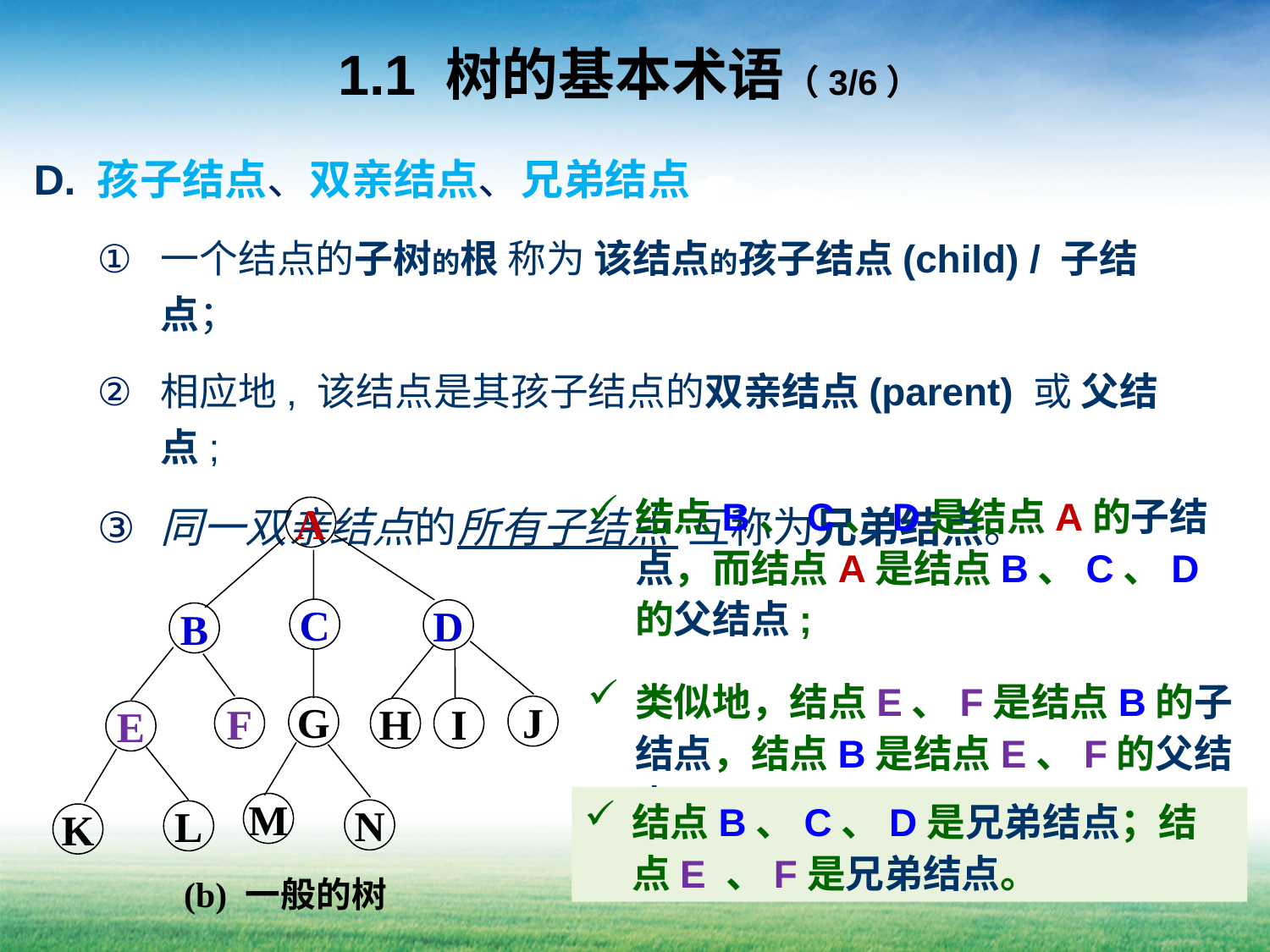

# 1.1 树的基本术语（3/6）
孩子结点、双亲结点、兄弟结点
一个结点的子树的根 称为 该结点的孩子结点(child) / 子结点；
相应地, 该结点是其孩子结点的双亲结点(parent) 或 父结点;
同一双亲结点的所有子结点  互称为兄弟结点。
结点B、C、D是结点A的子结点，而结点A是结点B、C、D的父结点;
类似地，结点E、F是结点B的子结点，结点B是结点E、F的父结点。
A

C
D
B

J
G
F
H
I
E

M
N
L
K
(b) 一般的树
结点B、C、D是兄弟结点；结点E 、F是兄弟结点。